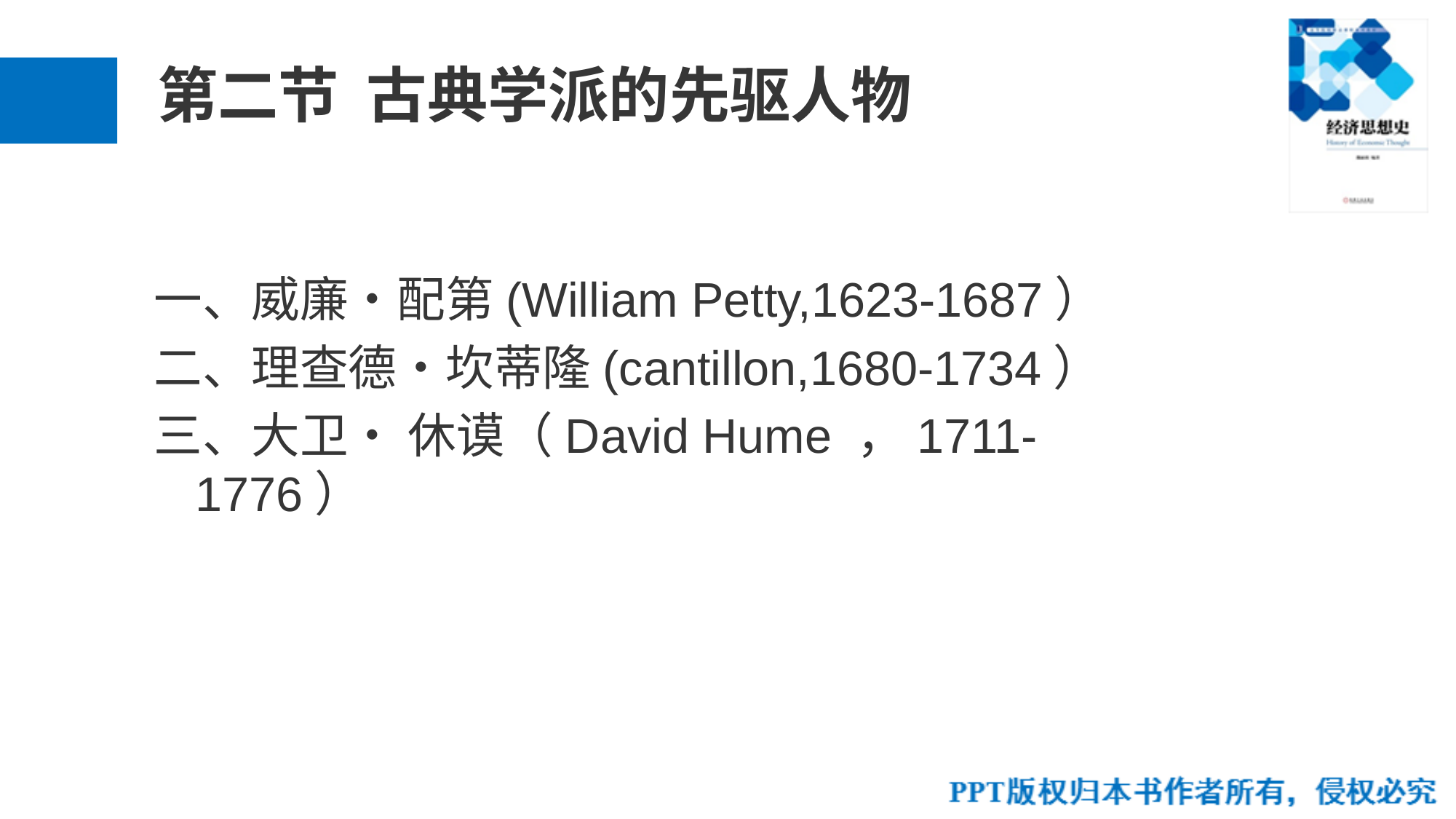

# 第二节  古典学派的先驱人物

一、威廉•配第(William Petty,1623-1687）
二、理查德•坎蒂隆(cantillon,1680-1734）
三、大卫• 休谟（David Hume ，1711-1776）